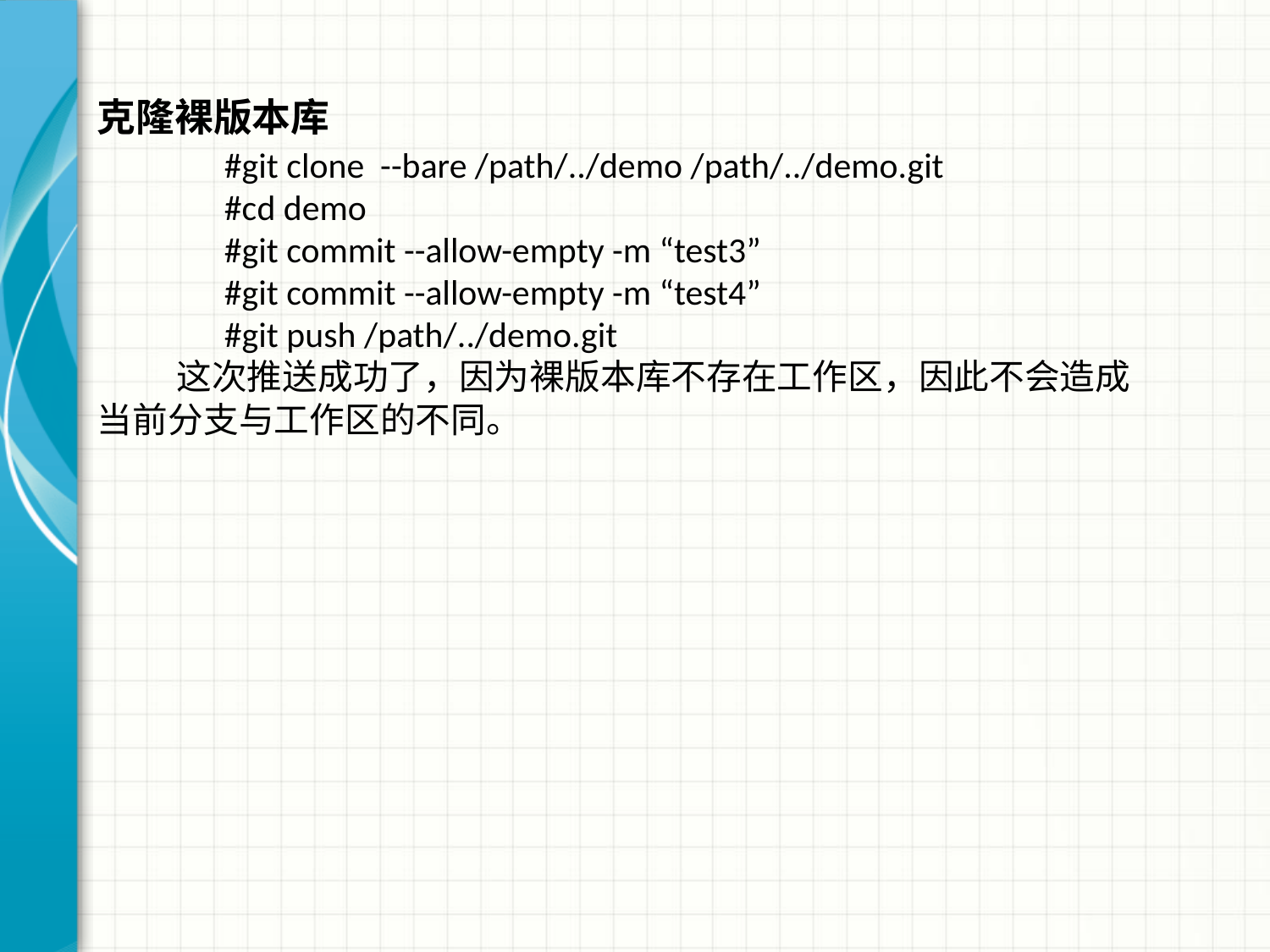

克隆裸版本库
	#git clone  --bare /path/../demo /path/../demo.git
	#cd demo
	#git commit --allow-empty -m “test3”
	#git commit --allow-empty -m “test4”
	#git push /path/../demo.git
         这次推送成功了，因为裸版本库不存在工作区，因此不会造成当前分支与工作区的不同。